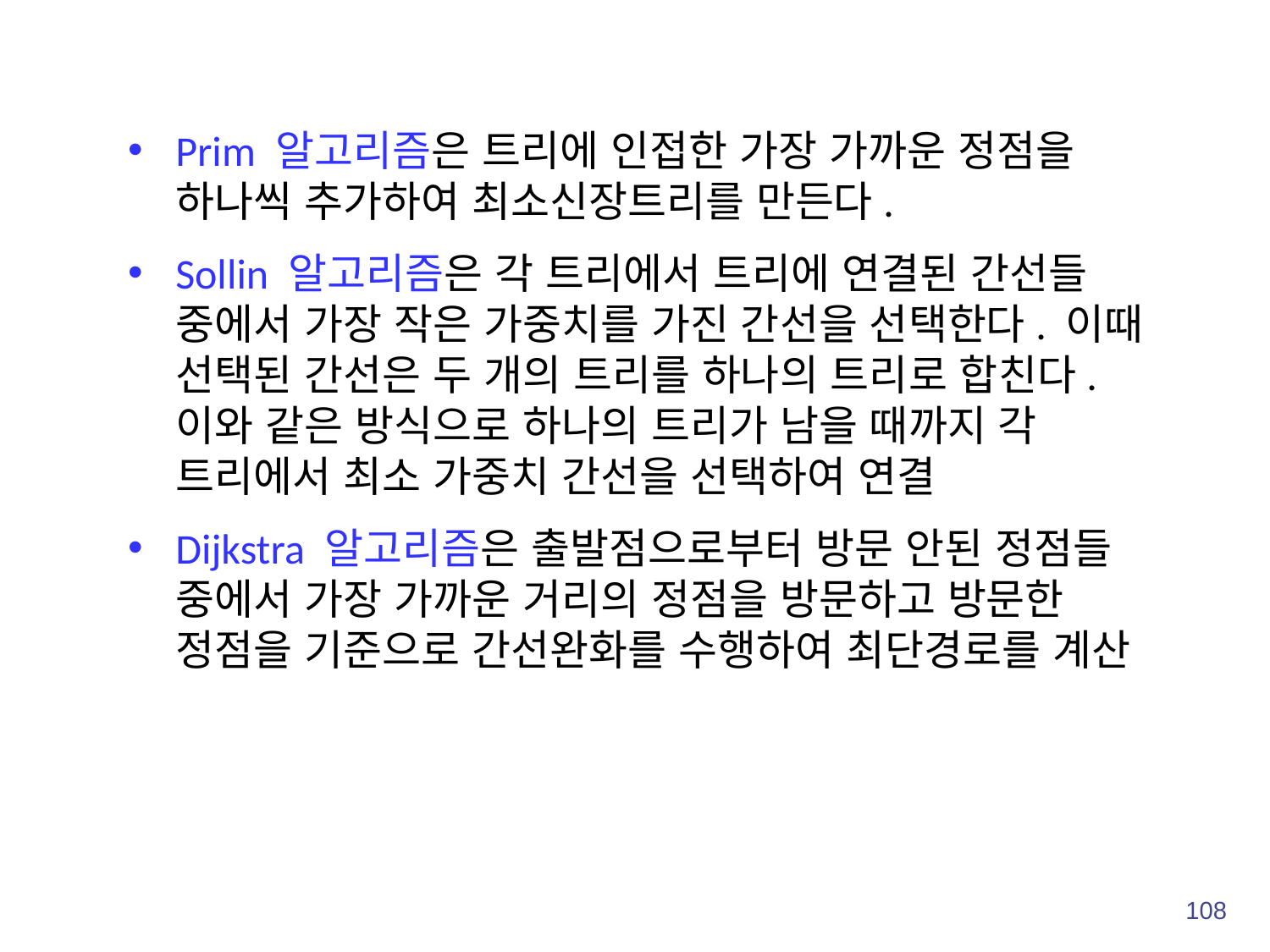

Prim 알고리즘은 트리에 인접한 가장 가까운 정점을 하나씩 추가하여 최소신장트리를 만든다.
Sollin 알고리즘은 각 트리에서 트리에 연결된 간선들 중에서 가장 작은 가중치를 가진 간선을 선택한다. 이때 선택된 간선은 두 개의 트리를 하나의 트리로 합친다. 이와 같은 방식으로 하나의 트리가 남을 때까지 각 트리에서 최소 가중치 간선을 선택하여 연결
Dijkstra 알고리즘은 출발점으로부터 방문 안된 정점들 중에서 가장 가까운 거리의 정점을 방문하고 방문한 정점을 기준으로 간선완화를 수행하여 최단경로를 계산

108